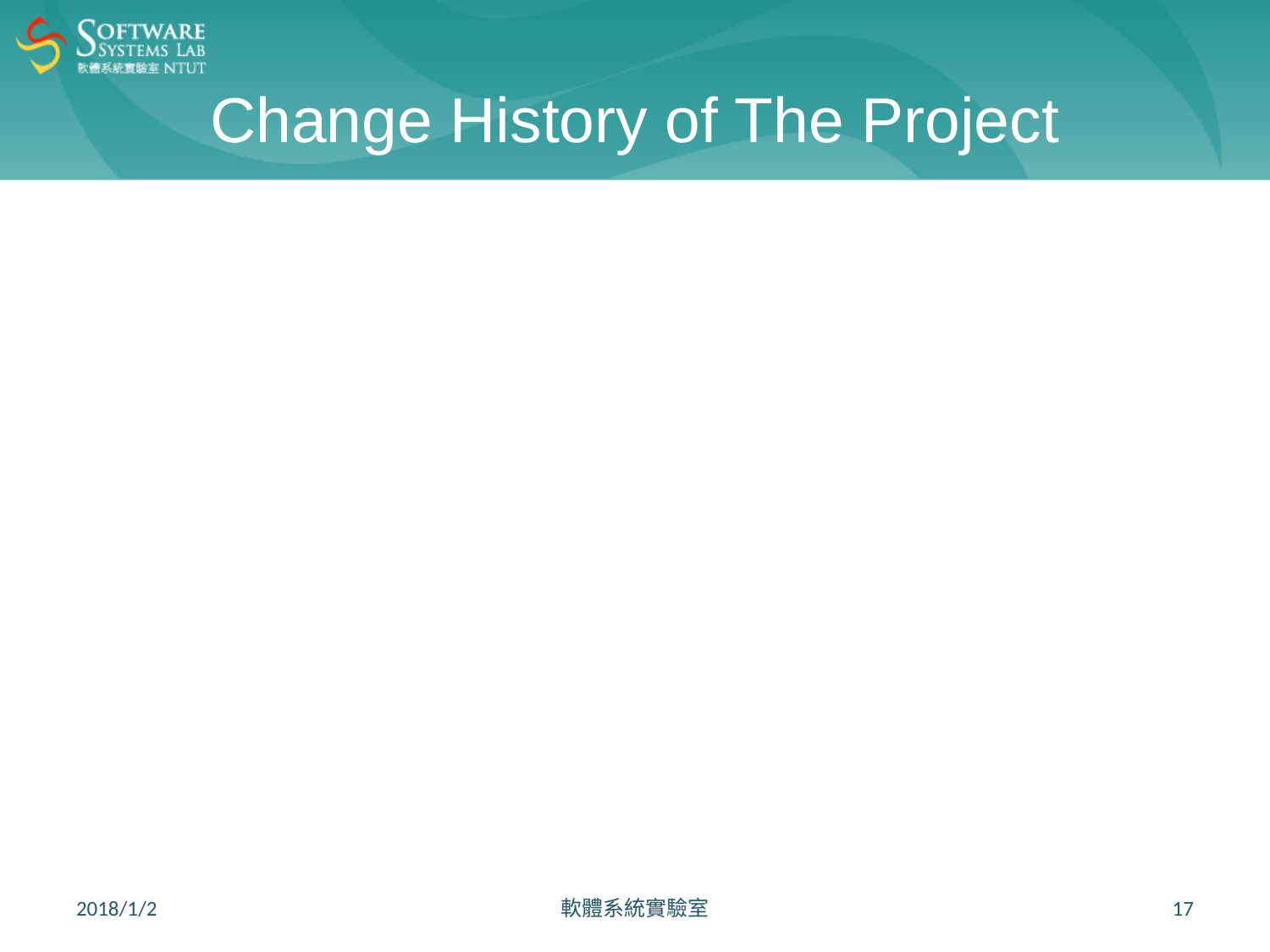

# Change History of The Project

2018/1/2
軟體系統實驗室
17